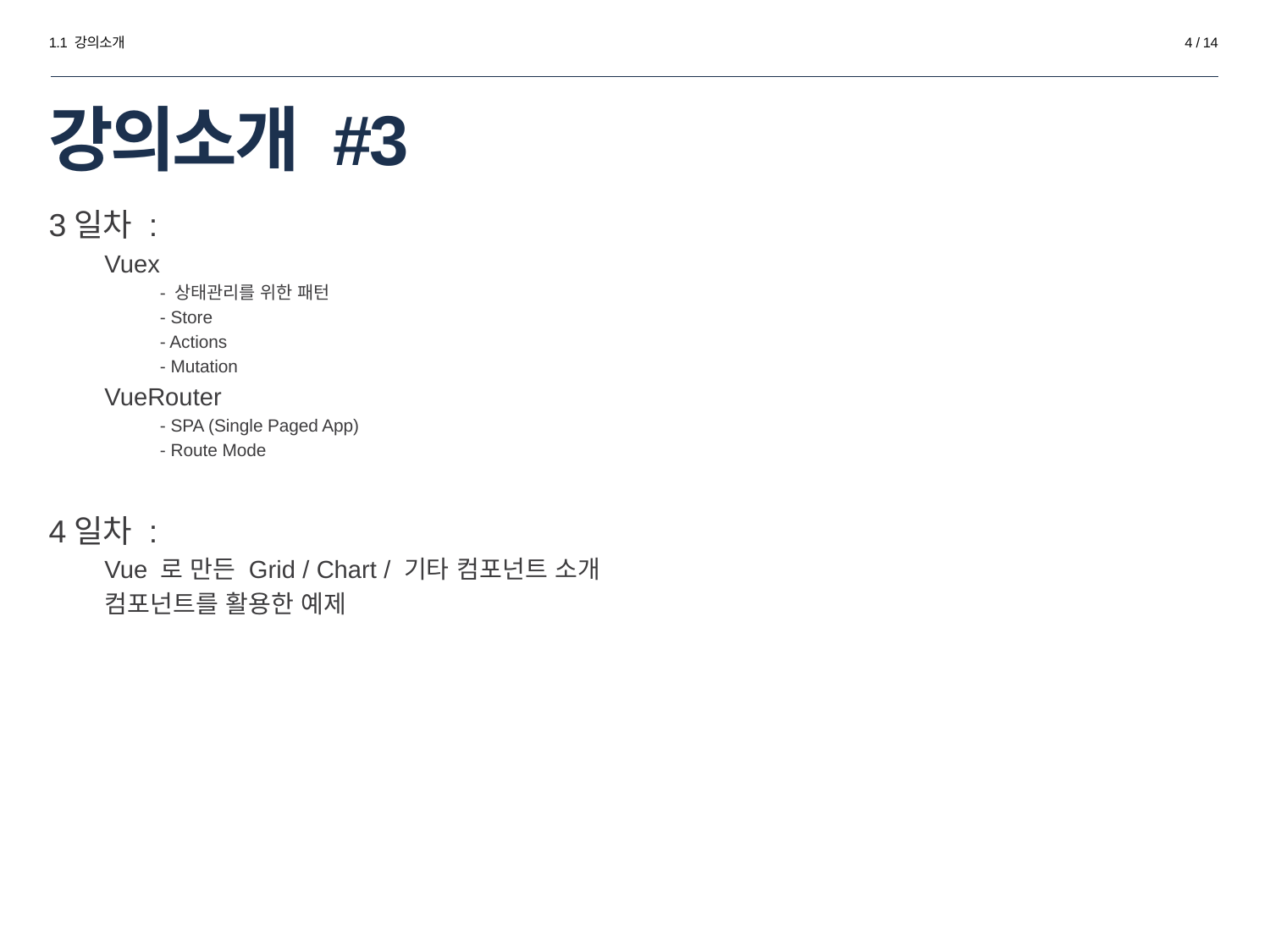

1.1 강의소개
4 / 14
# 강의소개 #3
3일차 :
Vuex
- 상태관리를 위한 패턴
- Store
- Actions
- Mutation
VueRouter
- SPA (Single Paged App)
- Route Mode

4일차 :
Vue 로 만든 Grid / Chart / 기타 컴포넌트 소개
컴포넌트를 활용한 예제